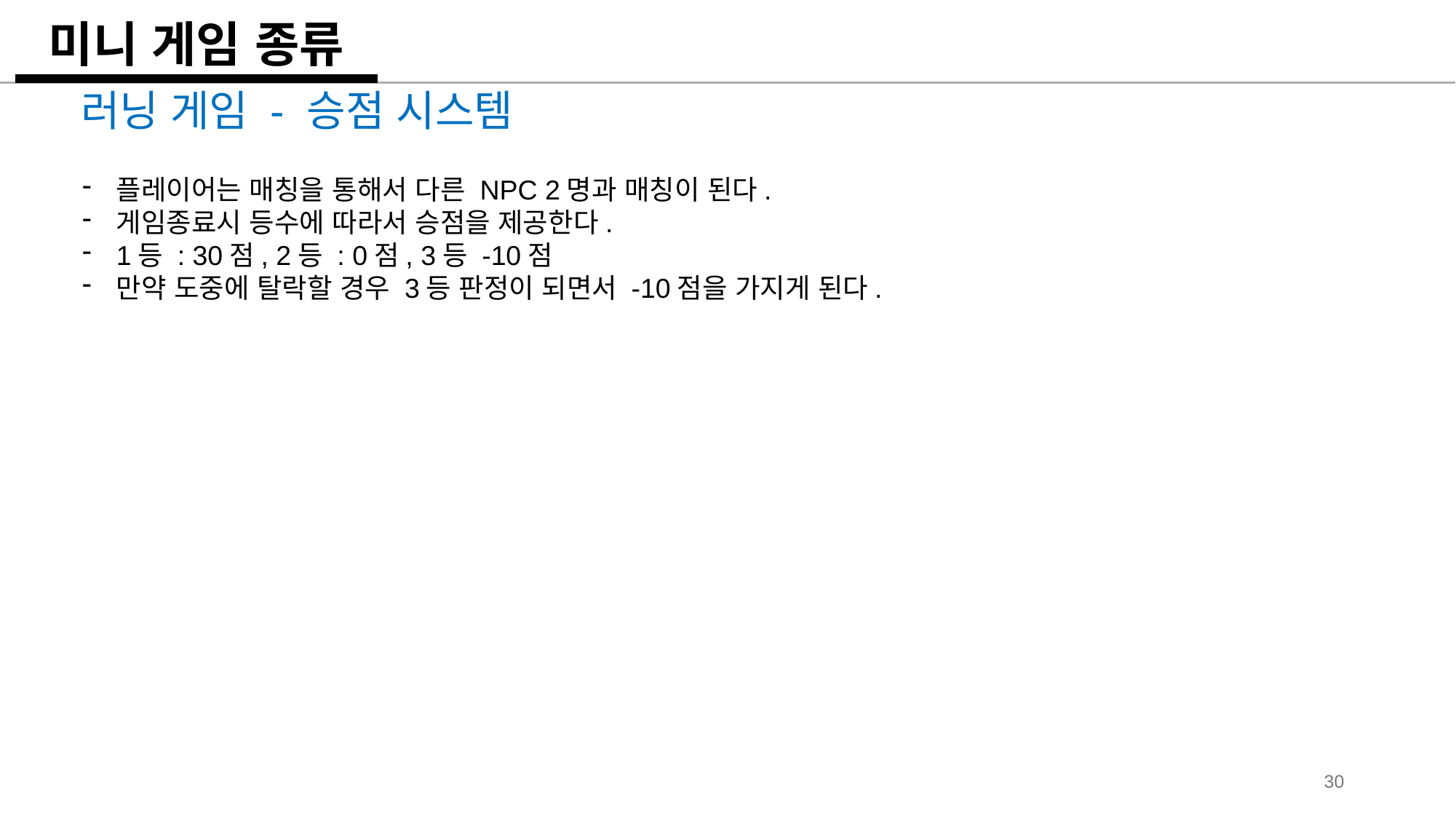

# 미니 게임 종류
러닝 게임 - 승점 시스템
플레이어는 매칭을 통해서 다른 NPC 2명과 매칭이 된다.
게임종료시 등수에 따라서 승점을 제공한다.
1등 : 30점, 2등 : 0점, 3등 -10점
만약 도중에 탈락할 경우 3등 판정이 되면서 -10점을 가지게 된다.
30